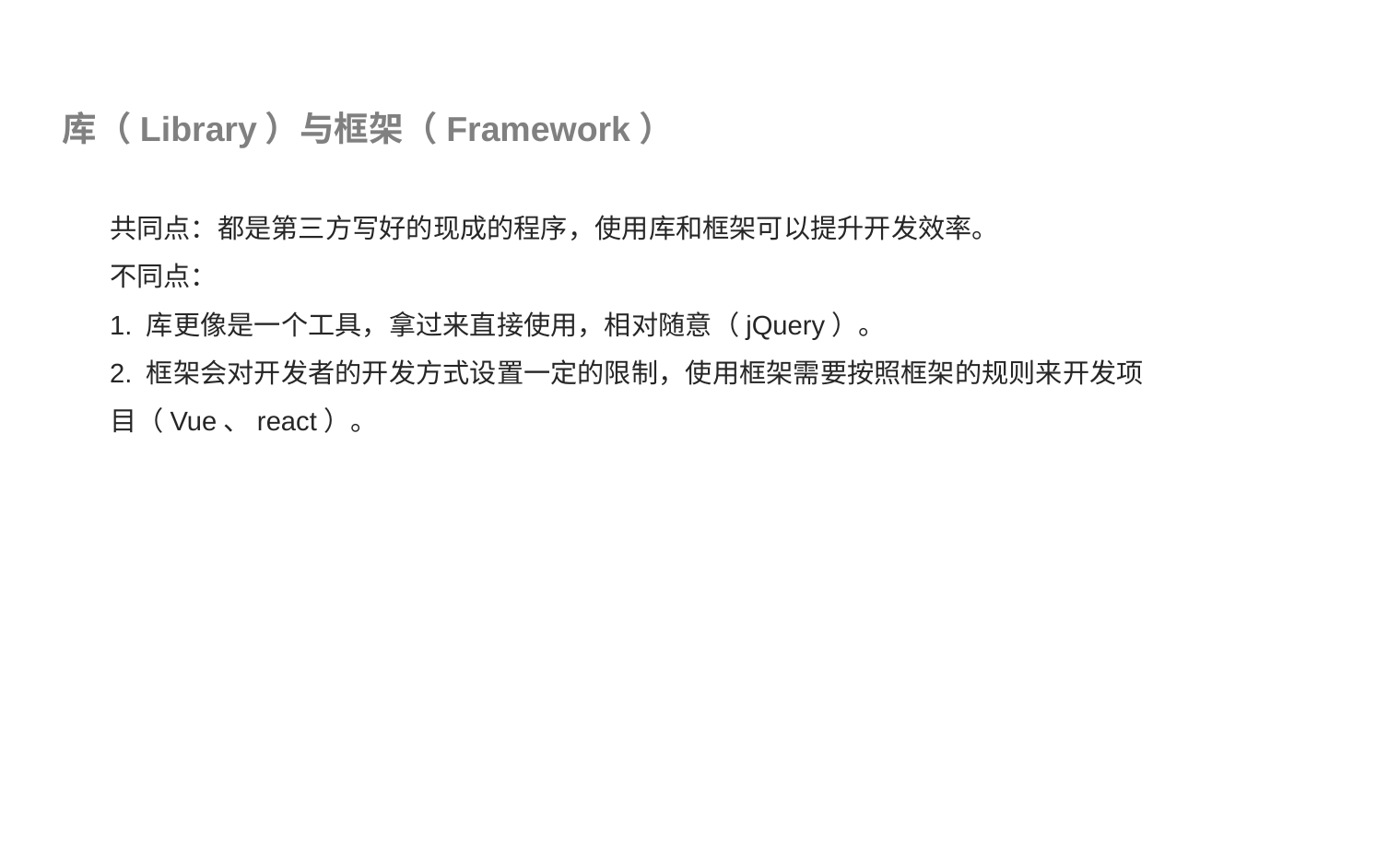

库（Library）与框架（Framework）
共同点：都是第三方写好的现成的程序，使用库和框架可以提升开发效率。
不同点：
1. 库更像是一个工具，拿过来直接使用，相对随意（jQuery）。
2. 框架会对开发者的开发方式设置一定的限制，使用框架需要按照框架的规则来开发项目（Vue、react）。